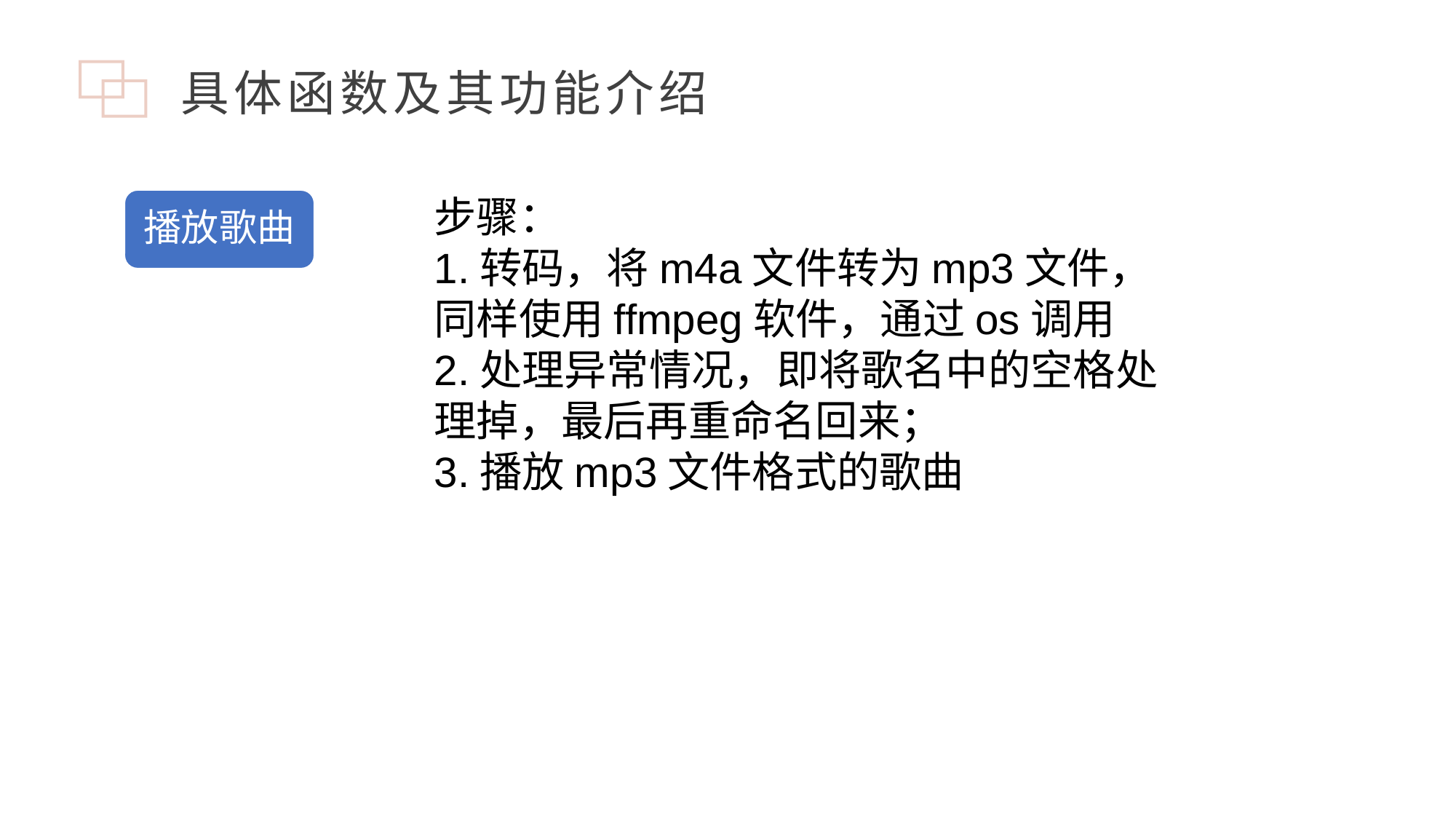

具体函数及其功能介绍

播放歌曲
步骤：
1.转码，将m4a文件转为mp3文件，同样使用ffmpeg软件，通过os调用
2.处理异常情况，即将歌名中的空格处理掉，最后再重命名回来；
3.播放mp3文件格式的歌曲